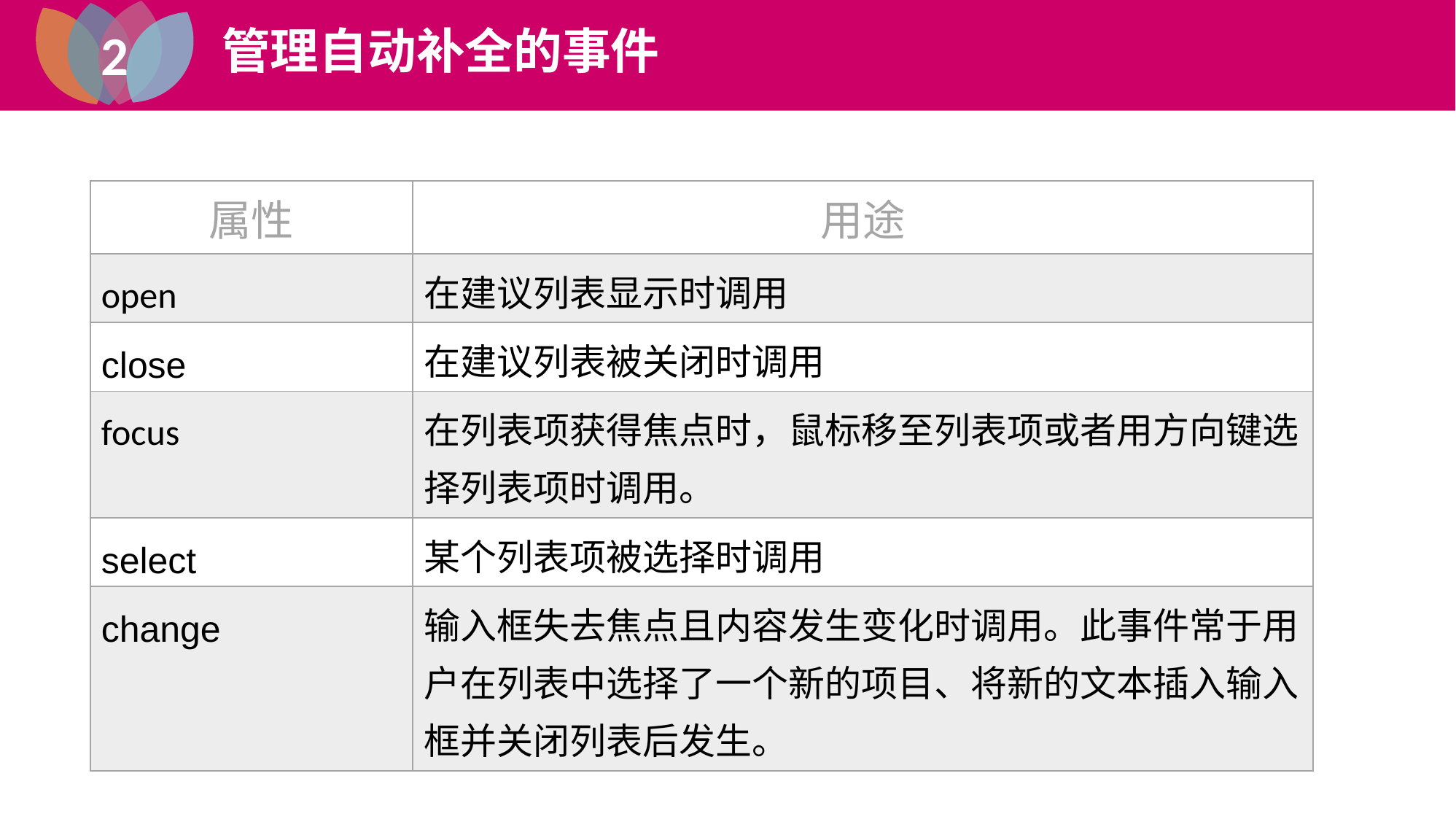

2
管理自动补全的事件
1
jQuery UI
| 属性 | 用途 |
| --- | --- |
| open | 在建议列表显示时调用 |
| close | 在建议列表被关闭时调用 |
| focus | 在列表项获得焦点时，鼠标移至列表项或者用方向键选择列表项时调用。 |
| select | 某个列表项被选择时调用 |
| change | 输入框失去焦点且内容发生变化时调用。此事件常于用户在列表中选择了一个新的项目、将新的文本插入输入框并关闭列表后发生。 |